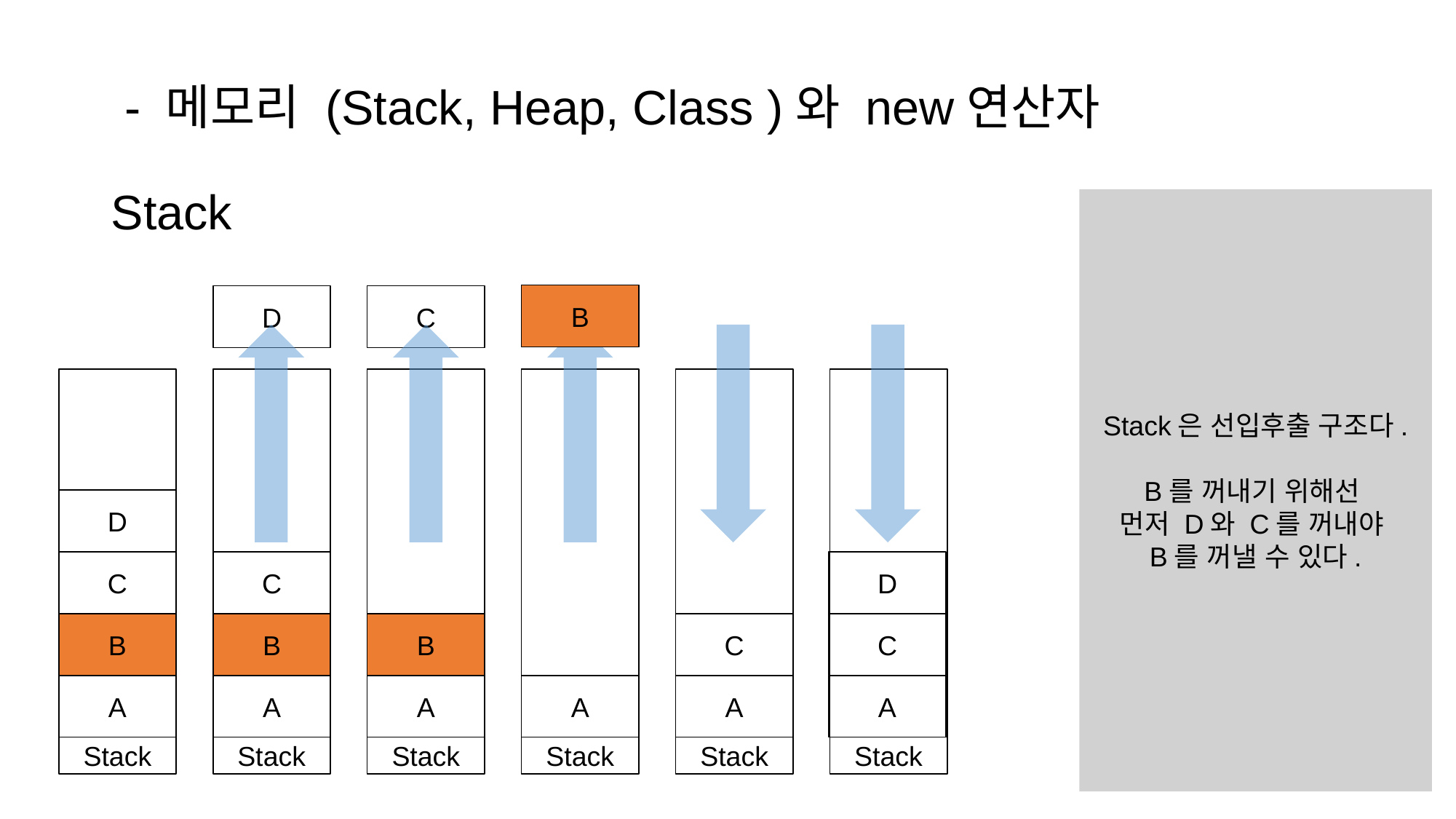

# - 메모리 (Stack, Heap, Class )와 new연산자 Stack
Stack은 선입후출 구조다.

B를 꺼내기 위해선
먼저 D와 C를 꺼내야
B를 꺼낼 수 있다.
B
C
D

D
C
C
D
B
B
B
C
C
A
A
A
A
A
A
Stack
Stack
Stack
Stack
Stack
Stack